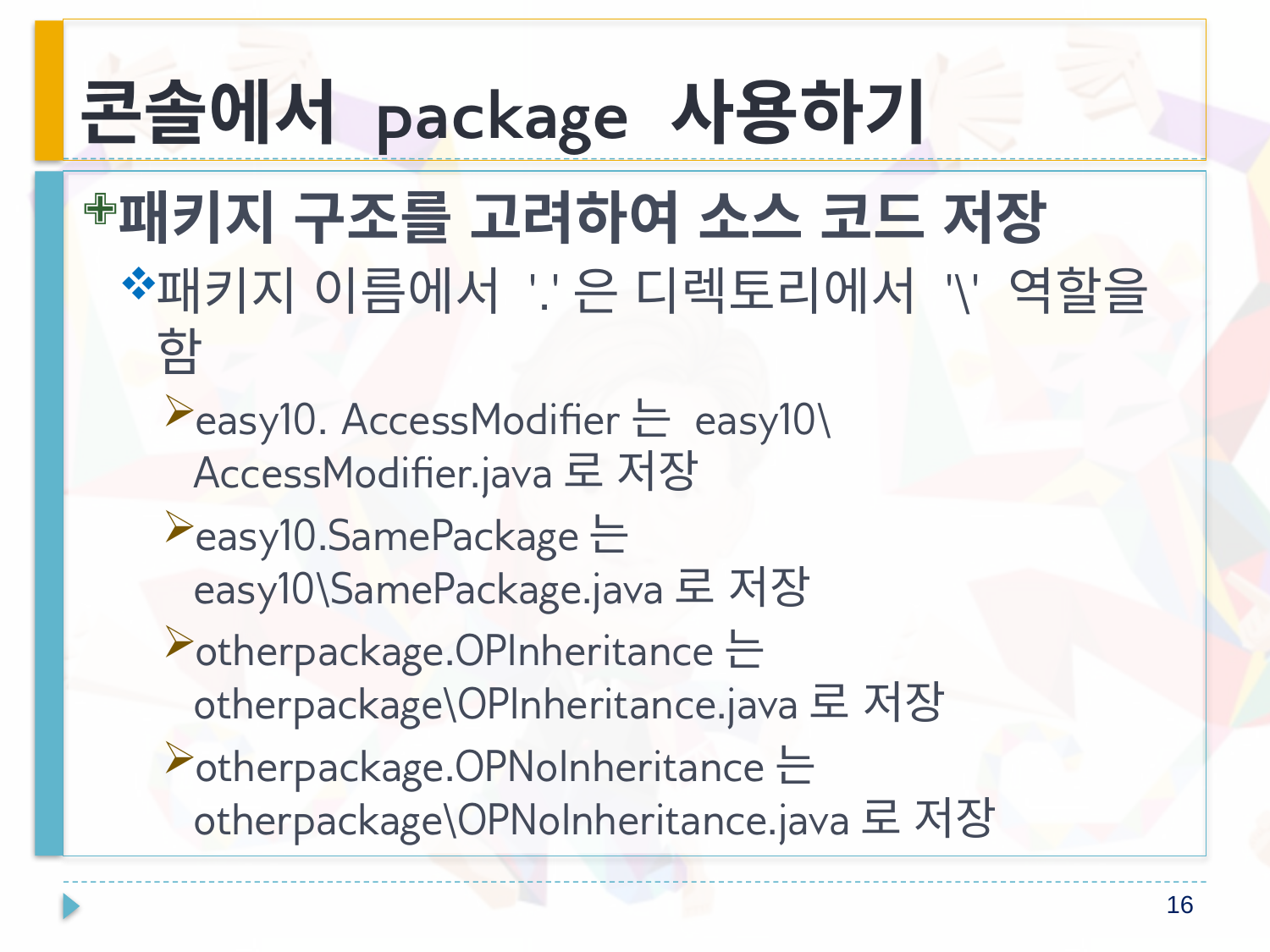

# 콘솔에서 package 사용하기
패키지 구조를 고려하여 소스 코드 저장
패키지 이름에서 '.'은 디렉토리에서 '\' 역할을 함
easy10. AccessModifier는 easy10\AccessModifier.java로 저장
easy10.SamePackage는
easy10\SamePackage.java로 저장
otherpackage.OPInheritance는
otherpackage\OPInheritance.java로 저장
otherpackage.OPNoInheritance는
otherpackage\OPNoInheritance.java로 저장
16